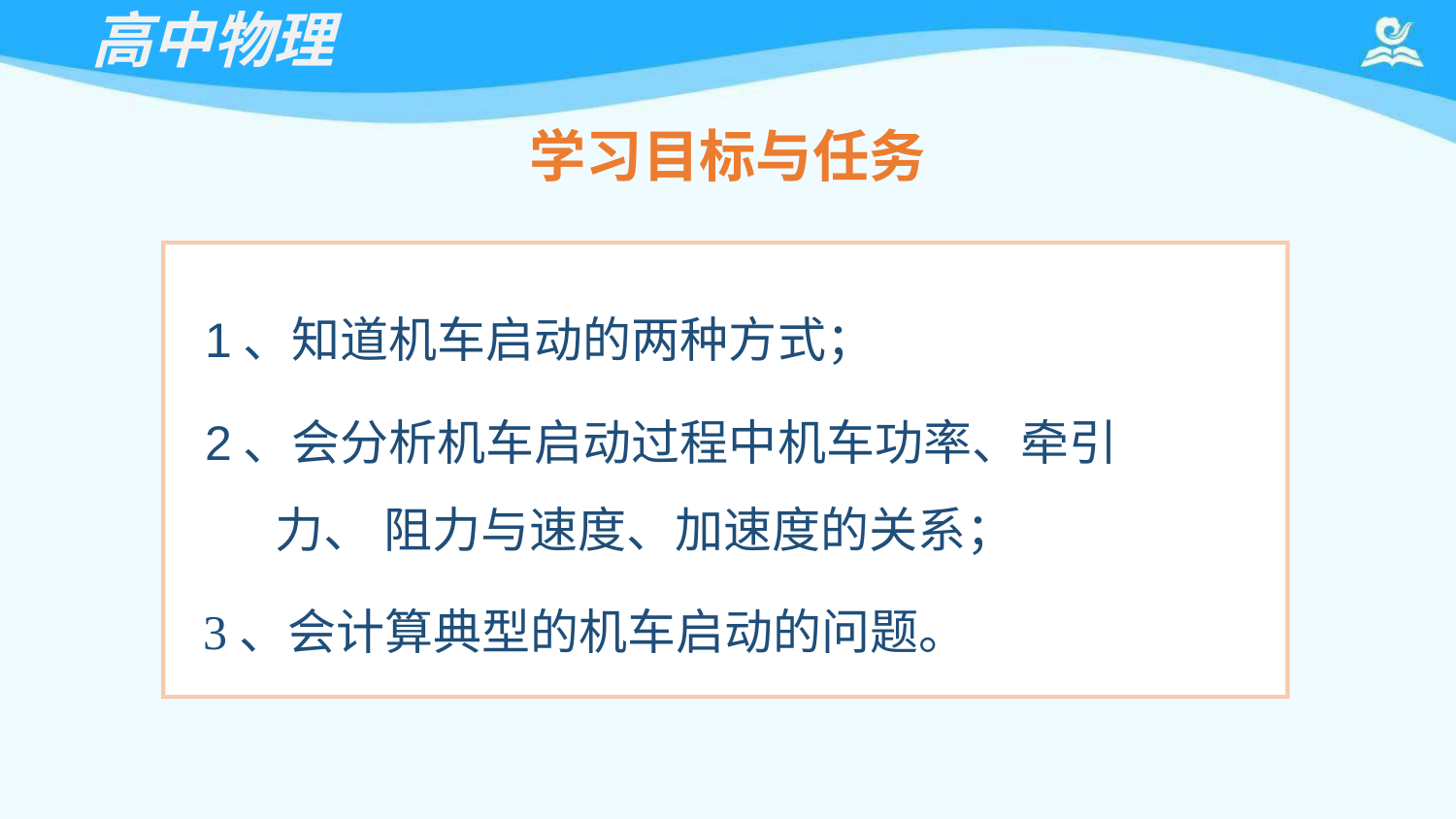

# 高中物理
学习目标与任务

1、知道机车启动的两种方式；
2、会分析机车启动过程中机车功率、牵引力、 阻力与速度、加速度的关系；
3、会计算典型的机车启动的问题。